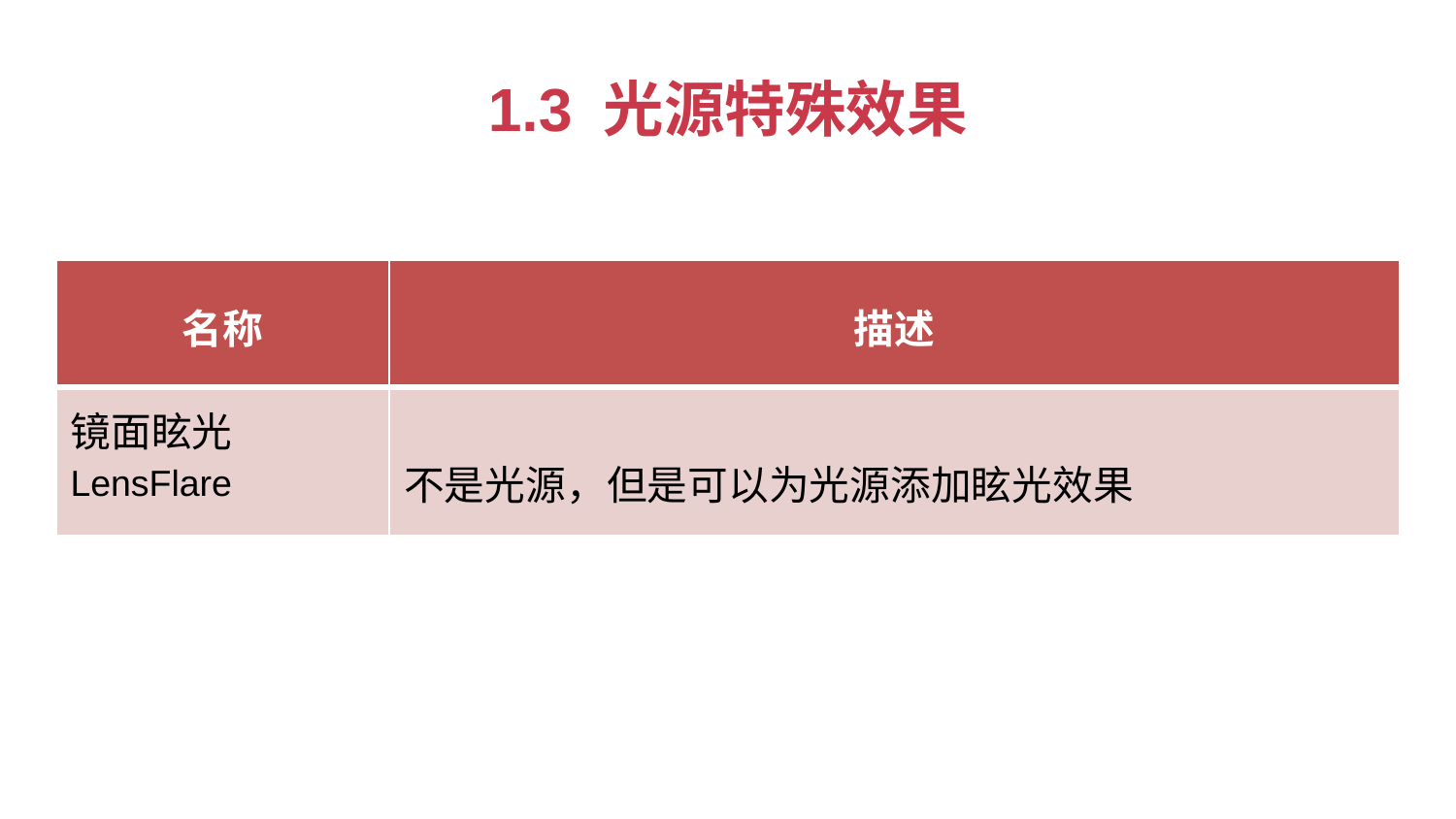

1.3 光源特殊效果
| 名称 | 描述 |
| --- | --- |
| 镜面眩光 LensFlare | 不是光源，但是可以为光源添加眩光效果 |